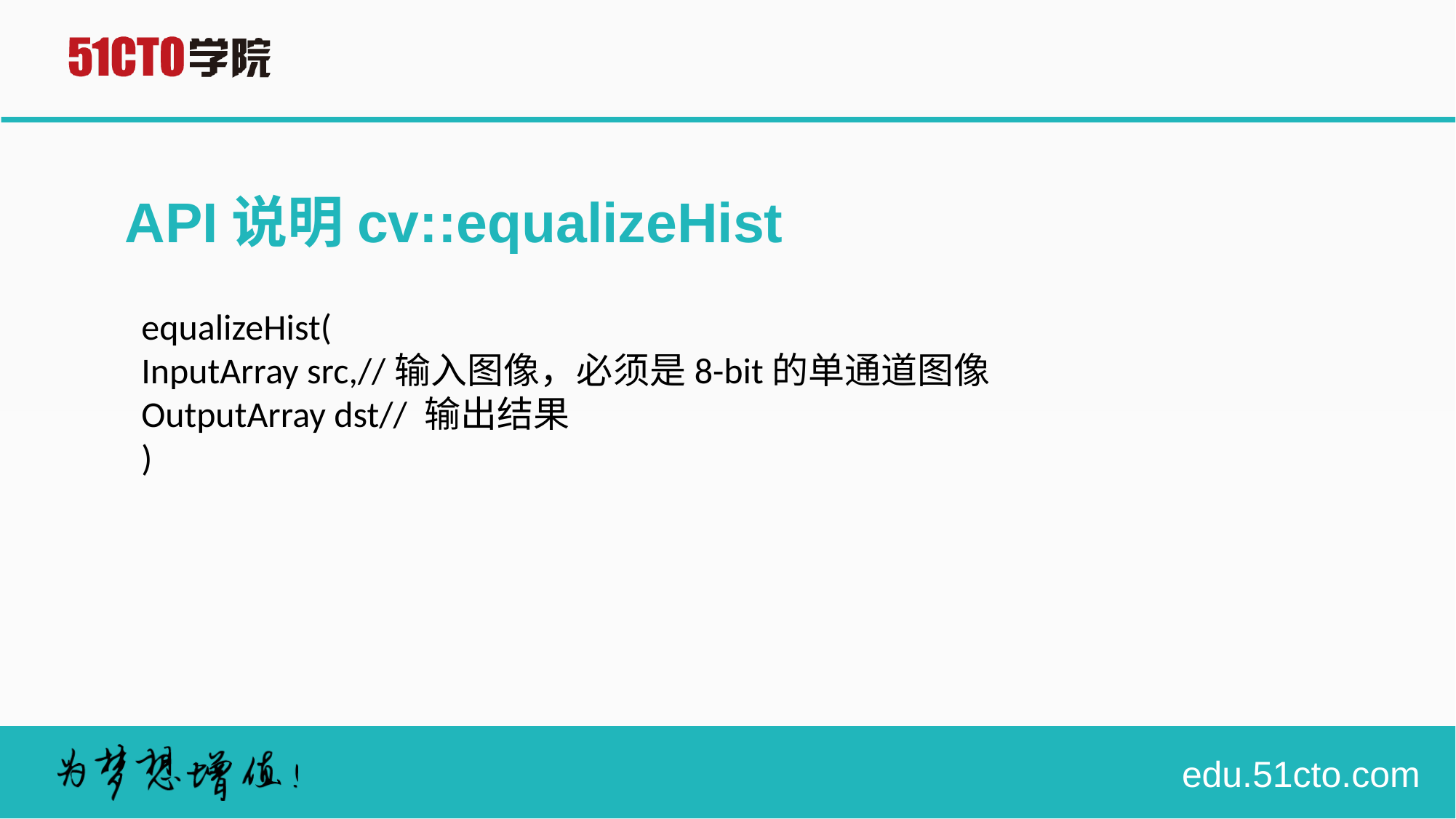

# API说明cv::equalizeHist
equalizeHist(
InputArray src,//输入图像，必须是8-bit的单通道图像
OutputArray dst// 输出结果
)